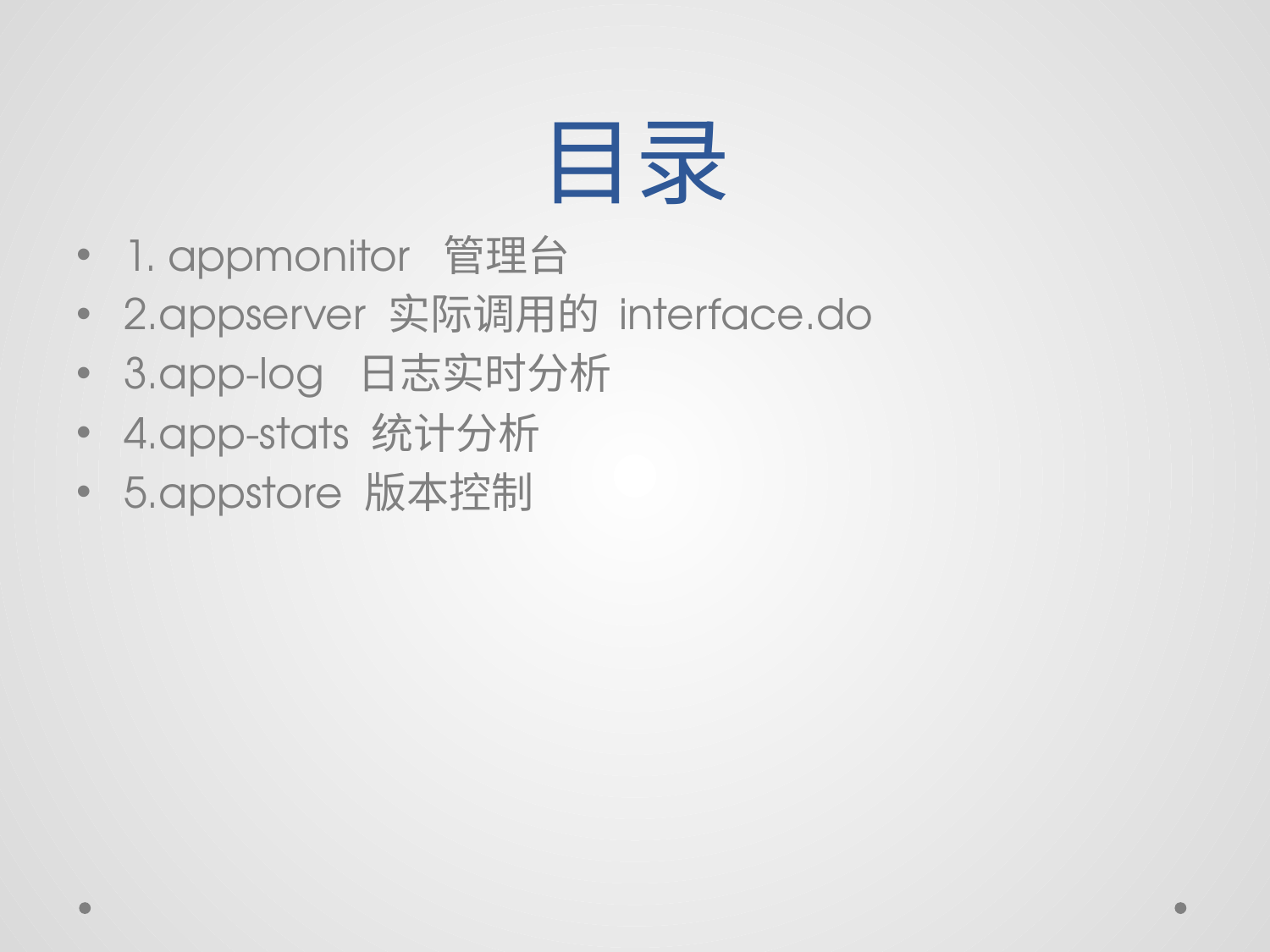

# 目录
1. appmonitor  管理台
2.appserver 实际调用的 interface.do
3.app-log  日志实时分析
4.app-stats 统计分析
5.appstore 版本控制